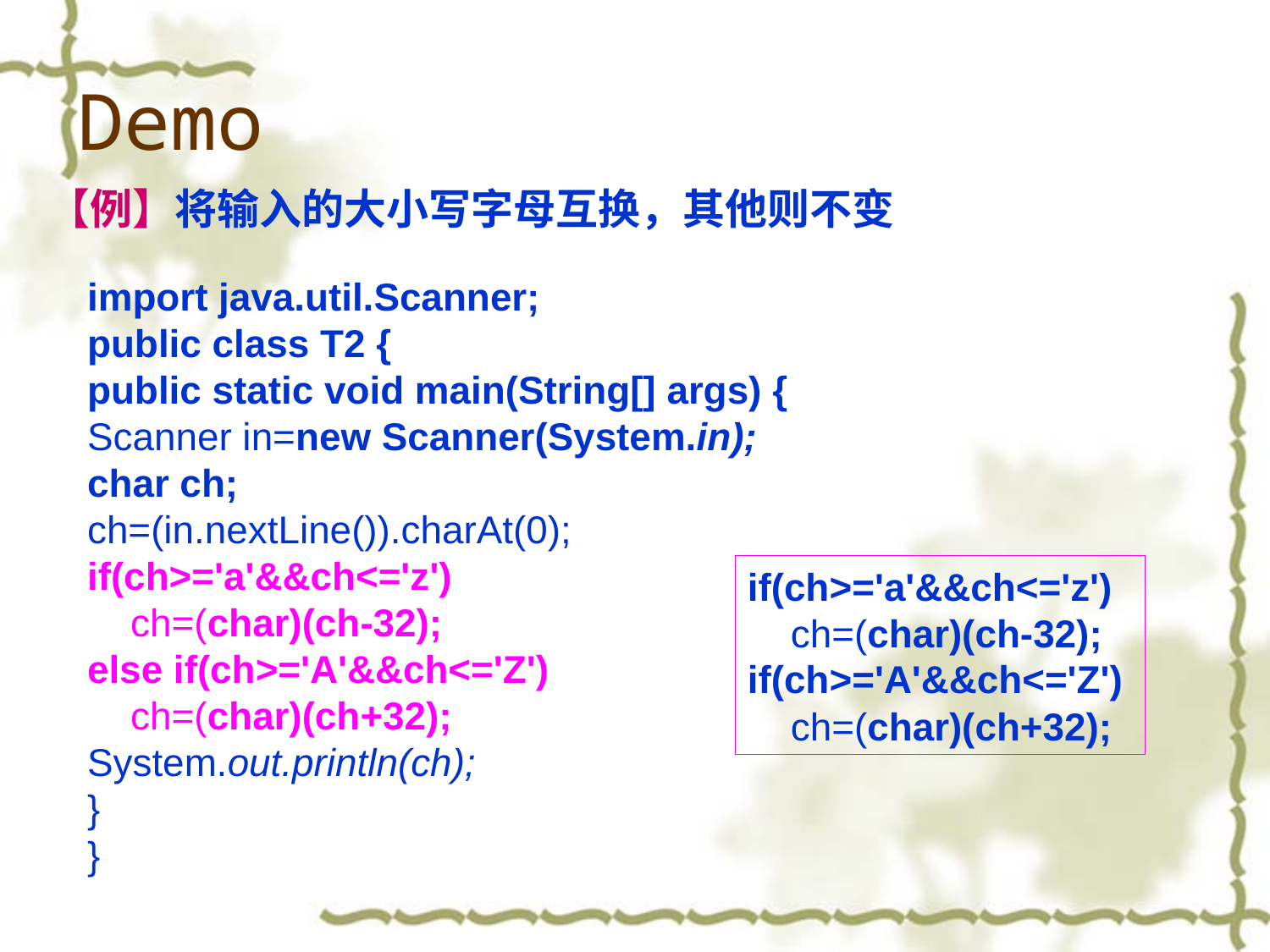

# Demo
【例】将输入的大小写字母互换，其他则不变
import java.util.Scanner;
public class T2 {
public static void main(String[] args) {
Scanner in=new Scanner(System.in);
char ch;
ch=(in.nextLine()).charAt(0);
if(ch>='a'&&ch<='z')
    ch=(char)(ch-32);
else if(ch>='A'&&ch<='Z')
    ch=(char)(ch+32);
System.out.println(ch);
}
}
if(ch>='a'&&ch<='z')
    ch=(char)(ch-32);
if(ch>='A'&&ch<='Z')
    ch=(char)(ch+32);